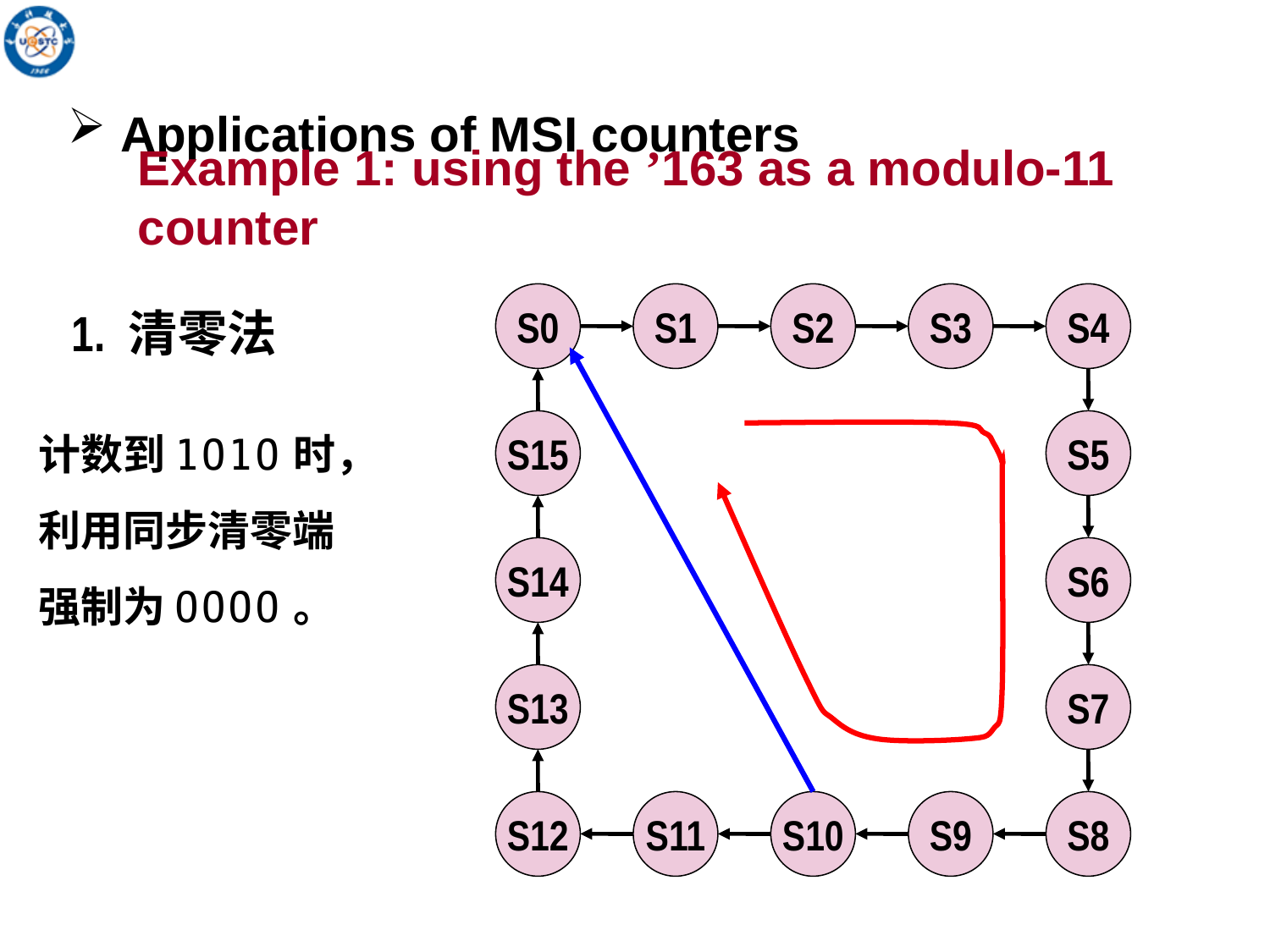

Applications of MSI counters
# Example 1: using the ’163 as a modulo-11 counter
S0
S1
S2
S3
S4

S15
S5

S14
S6

S13
S7

S12
S11
S10
S9
S8

1. 清零法

计数到1010时，
利用同步清零端
强制为0000。